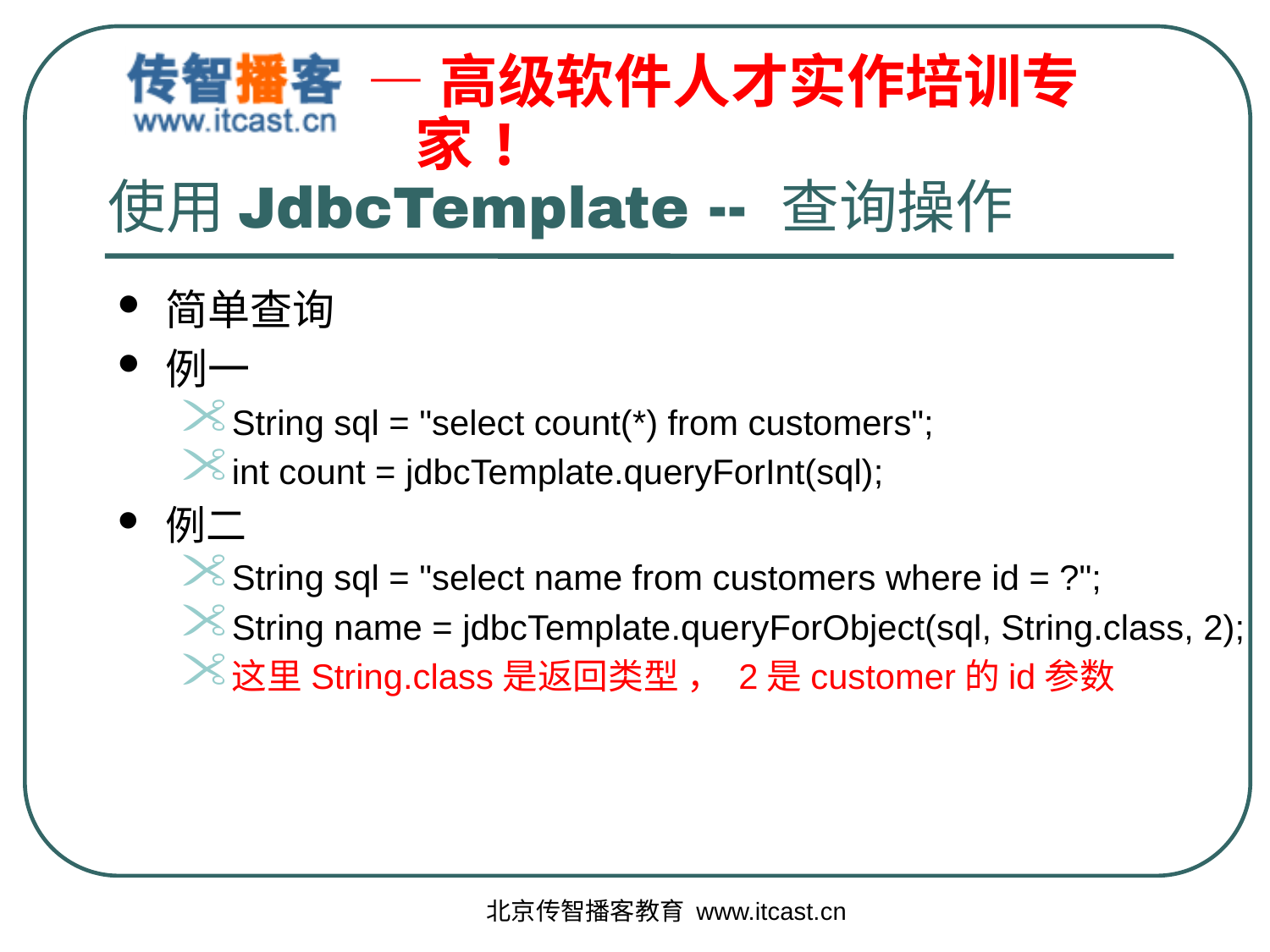

# 使用JdbcTemplate -- 查询操作
简单查询
例一
String sql = "select count(*) from customers";
int count = jdbcTemplate.queryForInt(sql);
例二
String sql = "select name from customers where id = ?";
String name = jdbcTemplate.queryForObject(sql, String.class, 2);
这里String.class是返回类型 ， 2是customer的id参数

北京传智播客教育 www.itcast.cn